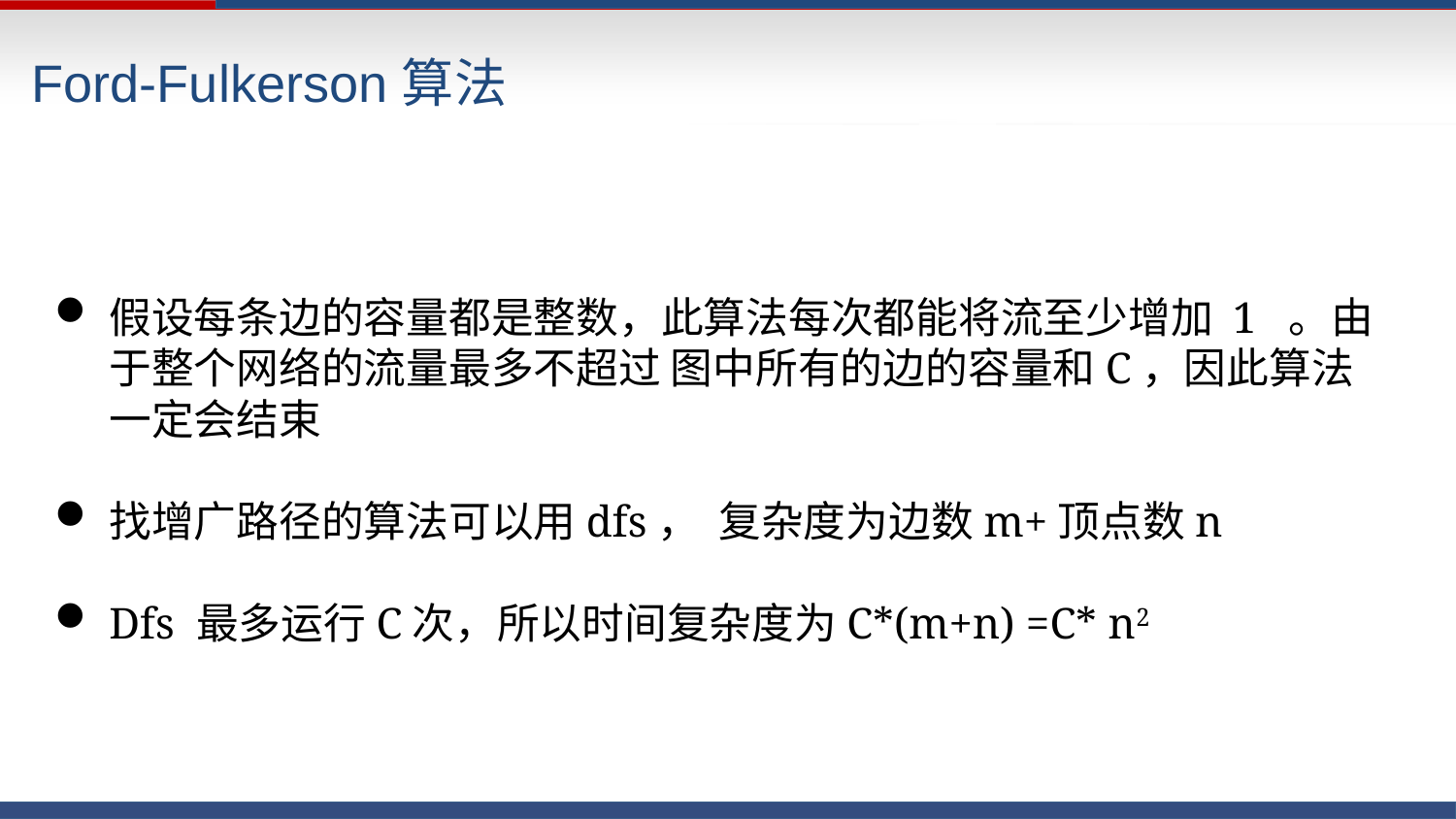

Ford-Fulkerson算法
假设每条边的容量都是整数，此算法每次都能将流至少增加 1  。由于整个网络的流量最多不超过 图中所有的边的容量和C，因此算法一定会结束

找增广路径的算法可以用dfs，  复杂度为边数m+顶点数n

Dfs 最多运行C次，所以时间复杂度为C*(m+n) =C* n2